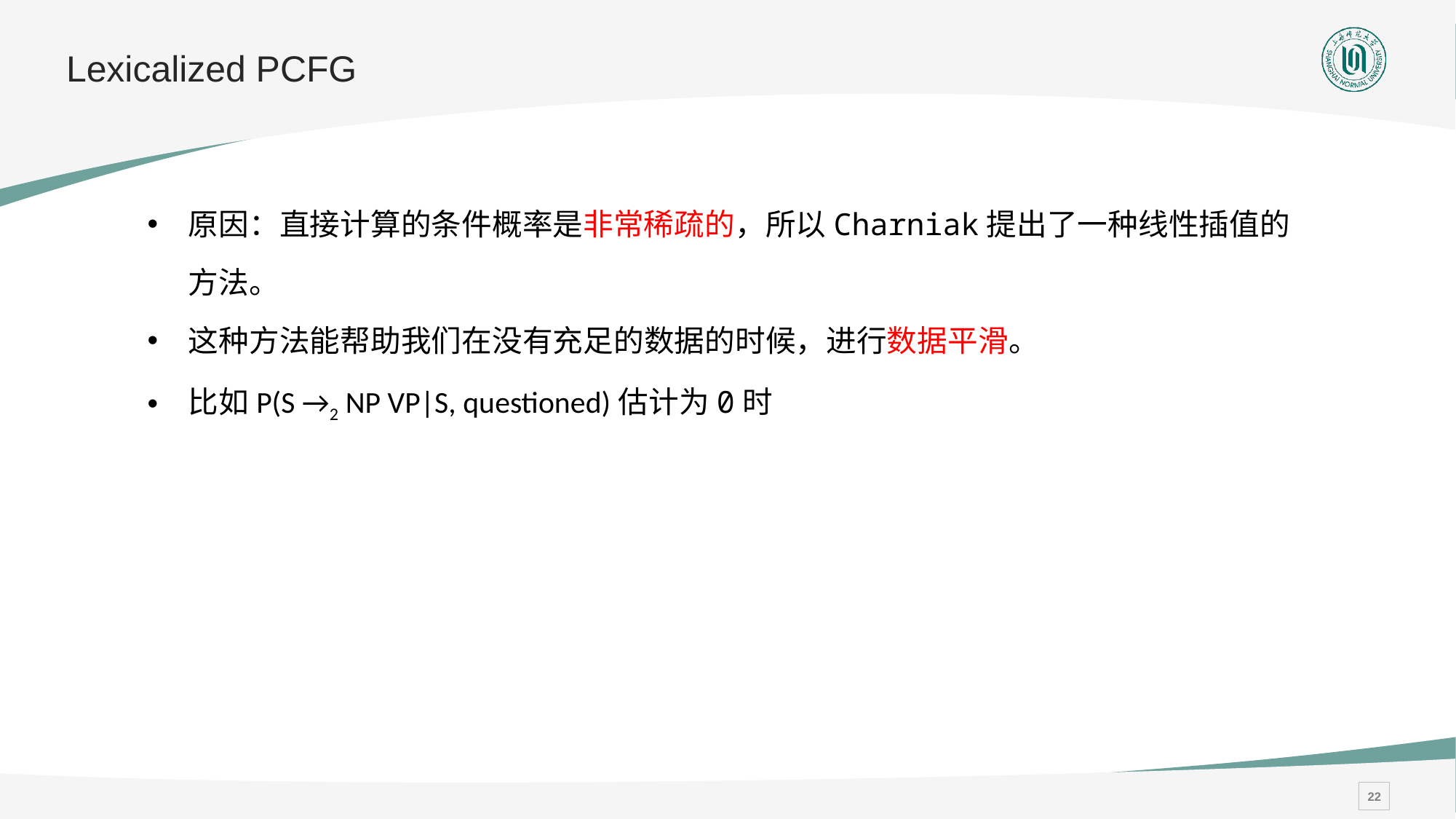

# Lexicalized PCFG
原因：直接计算的条件概率是非常稀疏的，所以Charniak提出了一种线性插值的方法。
这种方法能帮助我们在没有充足的数据的时候，进行数据平滑。
比如P(S →2 NP VP|S, questioned)估计为0时